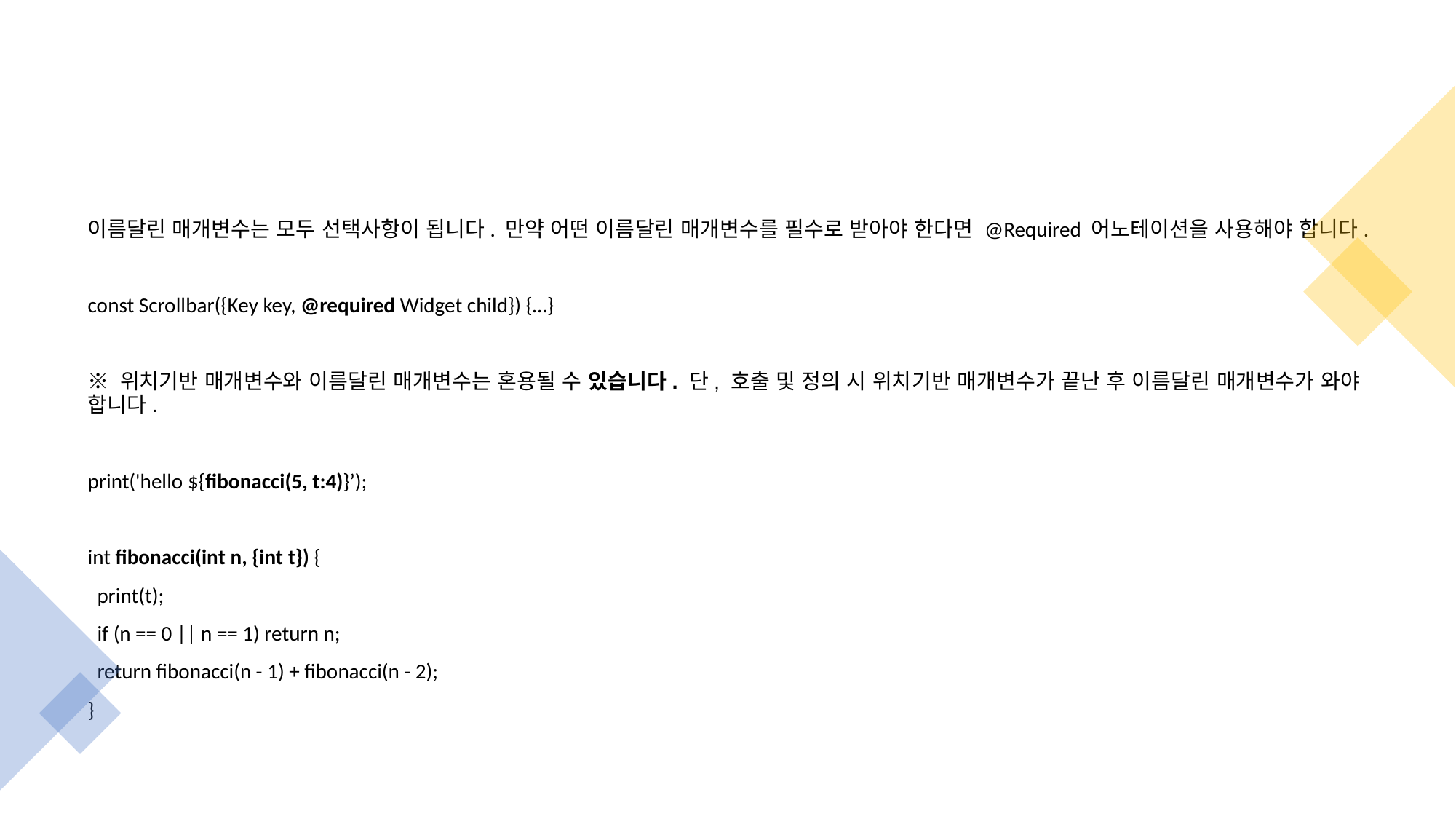

이름달린 매개변수는 모두 선택사항이 됩니다. 만약 어떤 이름달린 매개변수를 필수로 받아야 한다면 @Required 어노테이션을 사용해야 합니다.

const Scrollbar({Key key, @required Widget child}) {…}

※ 위치기반 매개변수와 이름달린 매개변수는 혼용될 수 있습니다. 단, 호출 및 정의 시 위치기반 매개변수가 끝난 후 이름달린 매개변수가 와야 합니다.

print('hello ${fibonacci(5, t:4)}’);

int fibonacci(int n, {int t}) {
  print(t);
  if (n == 0 || n == 1) return n;
  return fibonacci(n - 1) + fibonacci(n - 2);
}